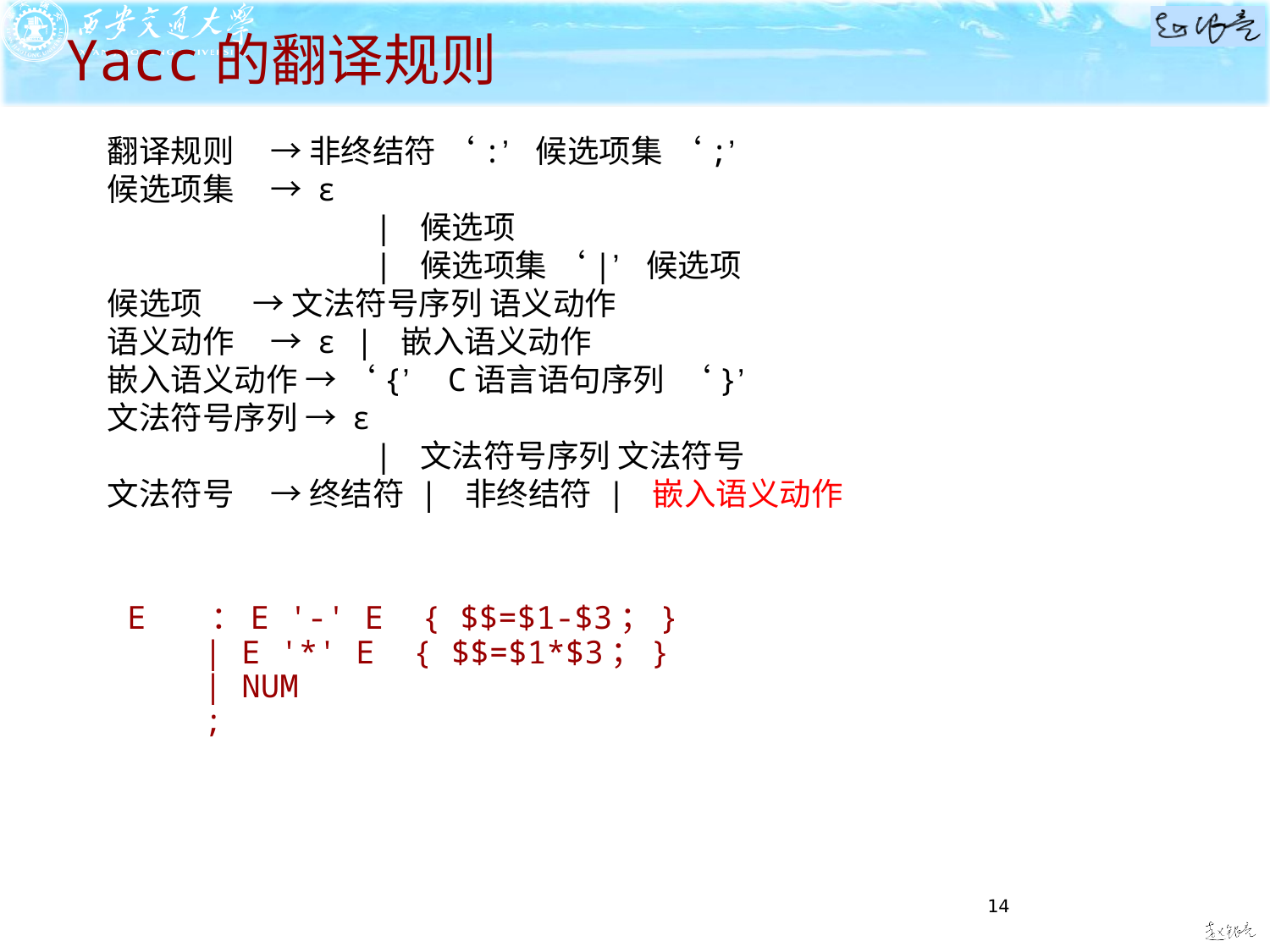

# Yacc的翻译规则
翻译规则     → 非终结符 ‘:’ 候选项集 ‘;’
候选项集     → ε
              | 候选项
              | 候选项集 ‘|’ 候选项
候选项       → 文法符号序列 语义动作
语义动作     → ε | 嵌入语义动作
嵌入语义动作 → ‘{’  C语言语句序列  ‘}’
文法符号序列 → ε
              | 文法符号序列 文法符号
文法符号     → 终结符 | 非终结符 | 嵌入语义动作
E   ：E '-' E  { $$=$1-$3；}
    | E '*' E  { $$=$1*$3；}
    | NUM
    ;
14